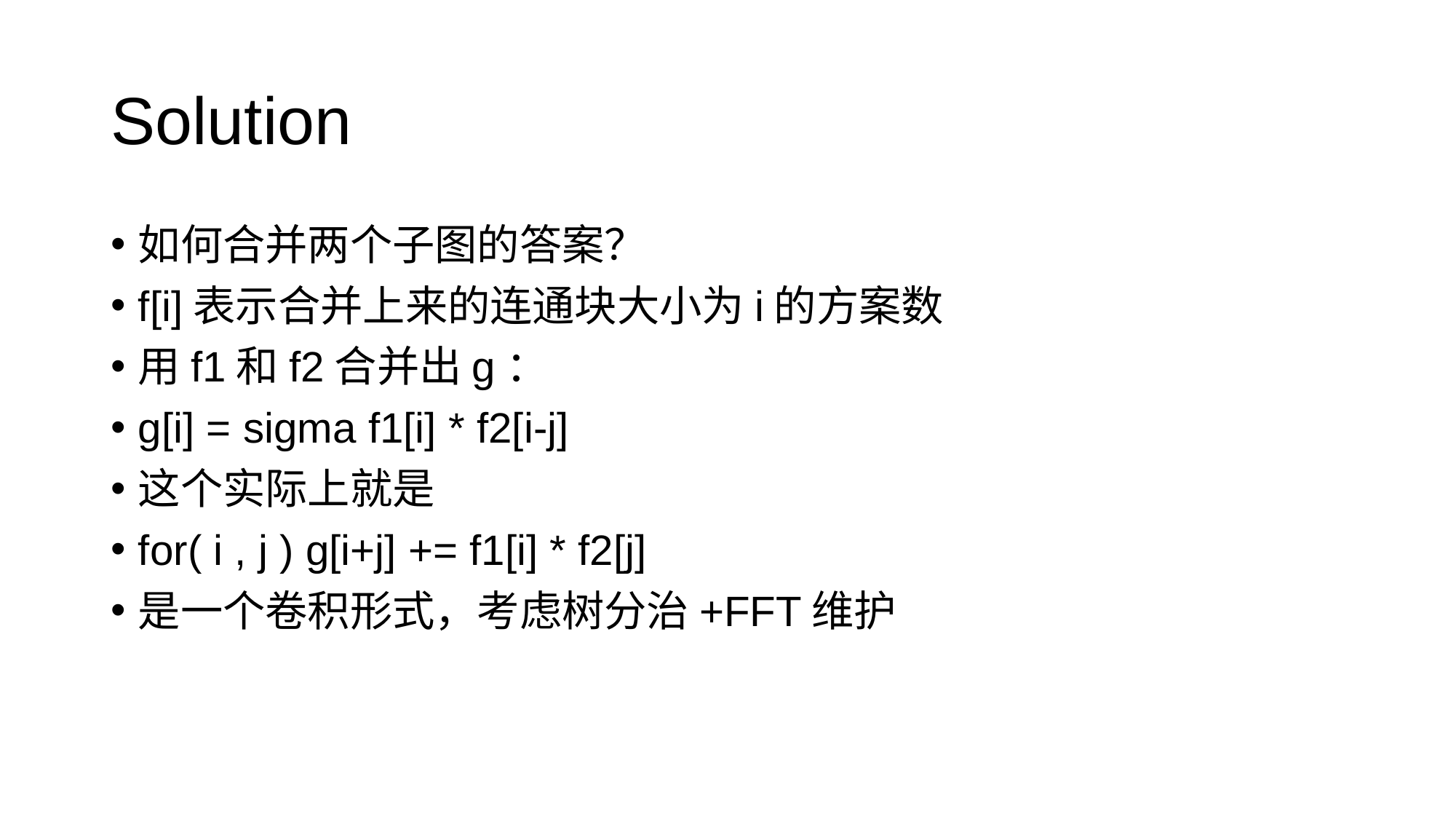

# Solution
如何合并两个子图的答案？
f[i]表示合并上来的连通块大小为i的方案数
用f1和f2合并出g：
g[i] = sigma f1[i] * f2[i-j]
这个实际上就是
for( i , j ) g[i+j] += f1[i] * f2[j]
是一个卷积形式，考虑树分治+FFT维护